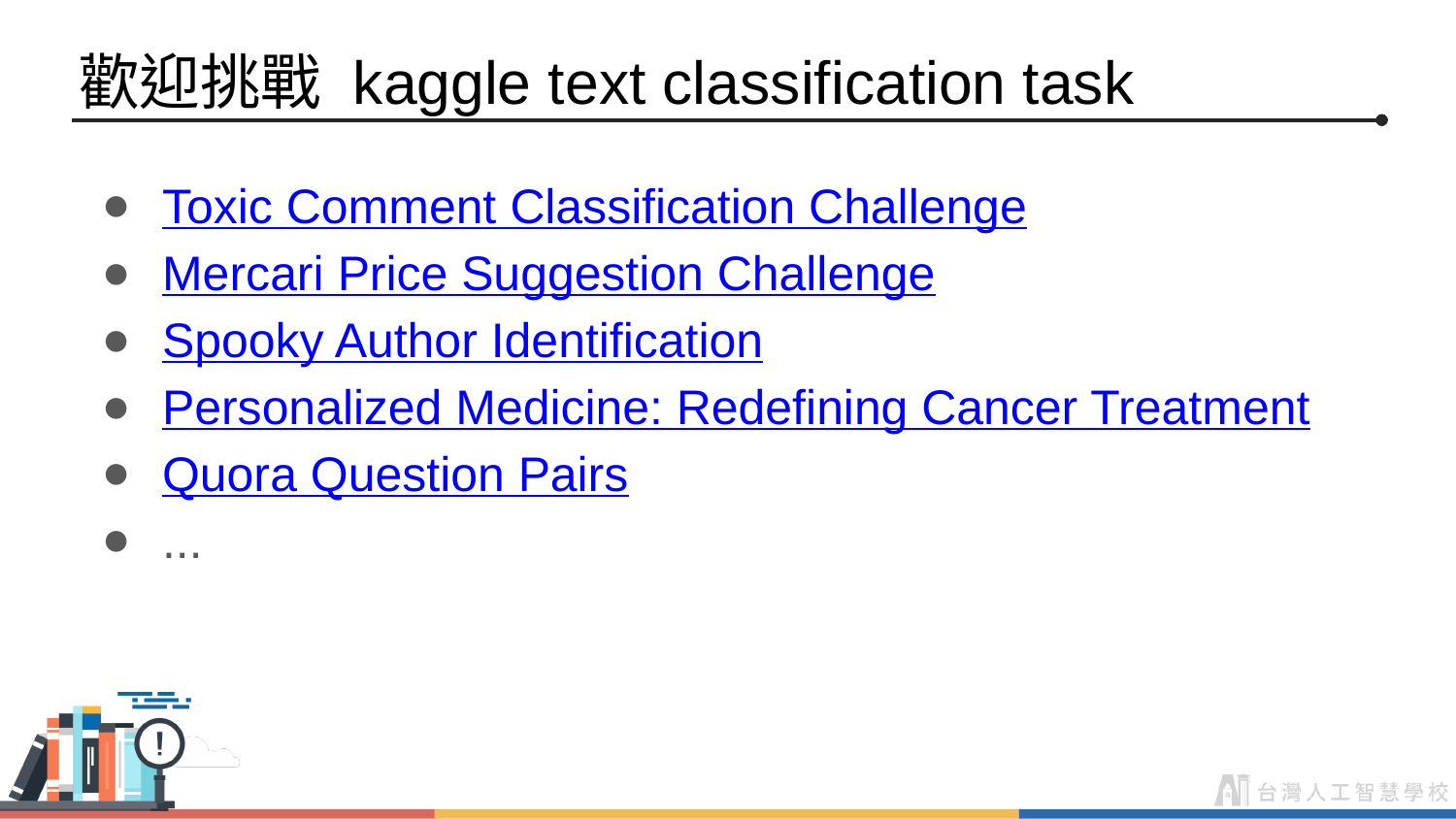

# 歡迎挑戰 kaggle text classification task
Toxic Comment Classification Challenge
Mercari Price Suggestion Challenge
Spooky Author Identification
Personalized Medicine: Redefining Cancer Treatment
Quora Question Pairs
...